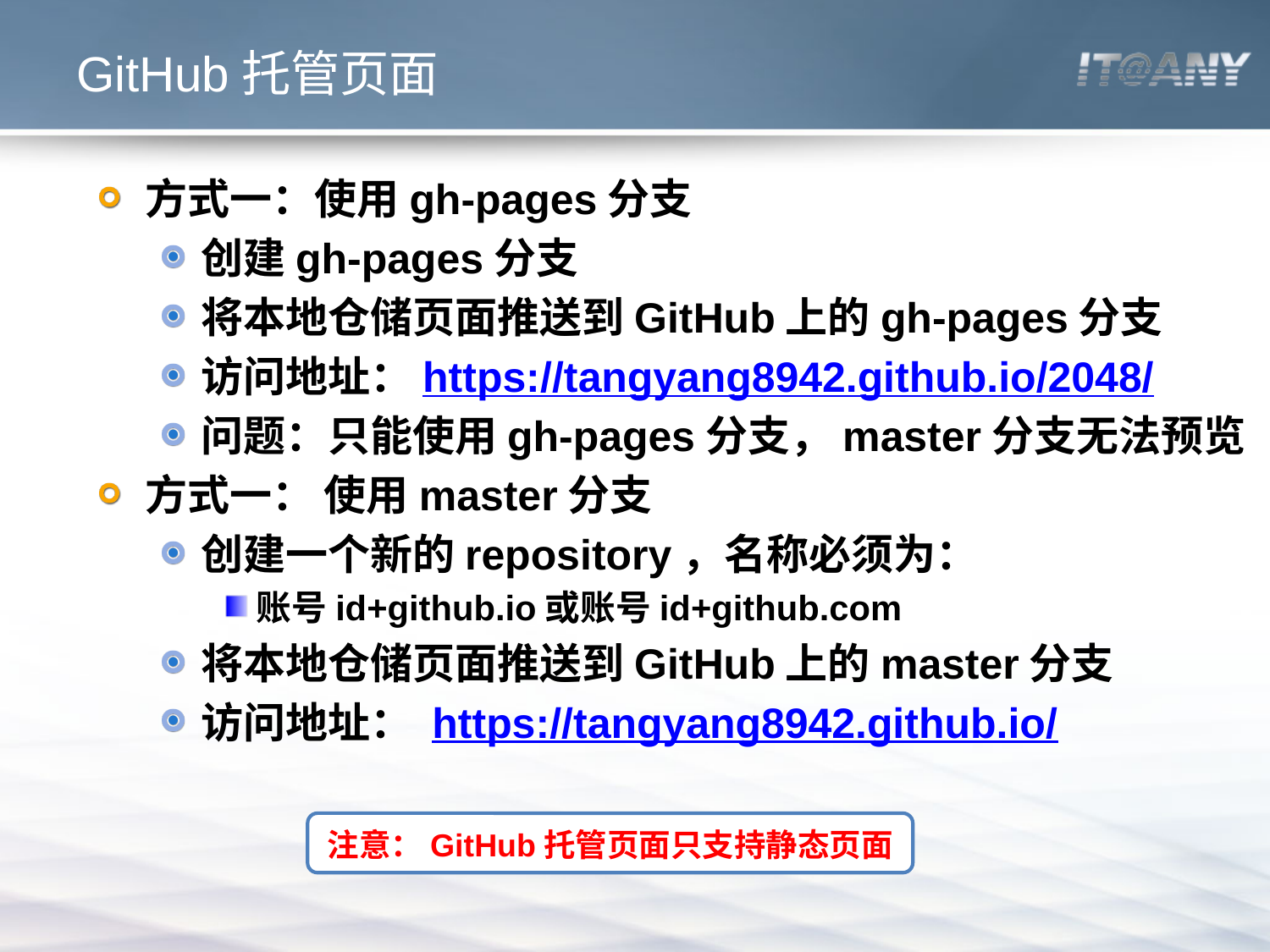

# GitHub托管页面
方式一：使用gh-pages分支
创建gh-pages分支
将本地仓储页面推送到GitHub上的gh-pages分支
访问地址：https://tangyang8942.github.io/2048/
问题：只能使用gh-pages分支，master分支无法预览
方式一： 使用master分支
创建一个新的repository，名称必须为：
账号id+github.io或账号id+github.com
将本地仓储页面推送到GitHub上的master分支
访问地址： https://tangyang8942.github.io/

注意：GitHub托管页面只支持静态页面